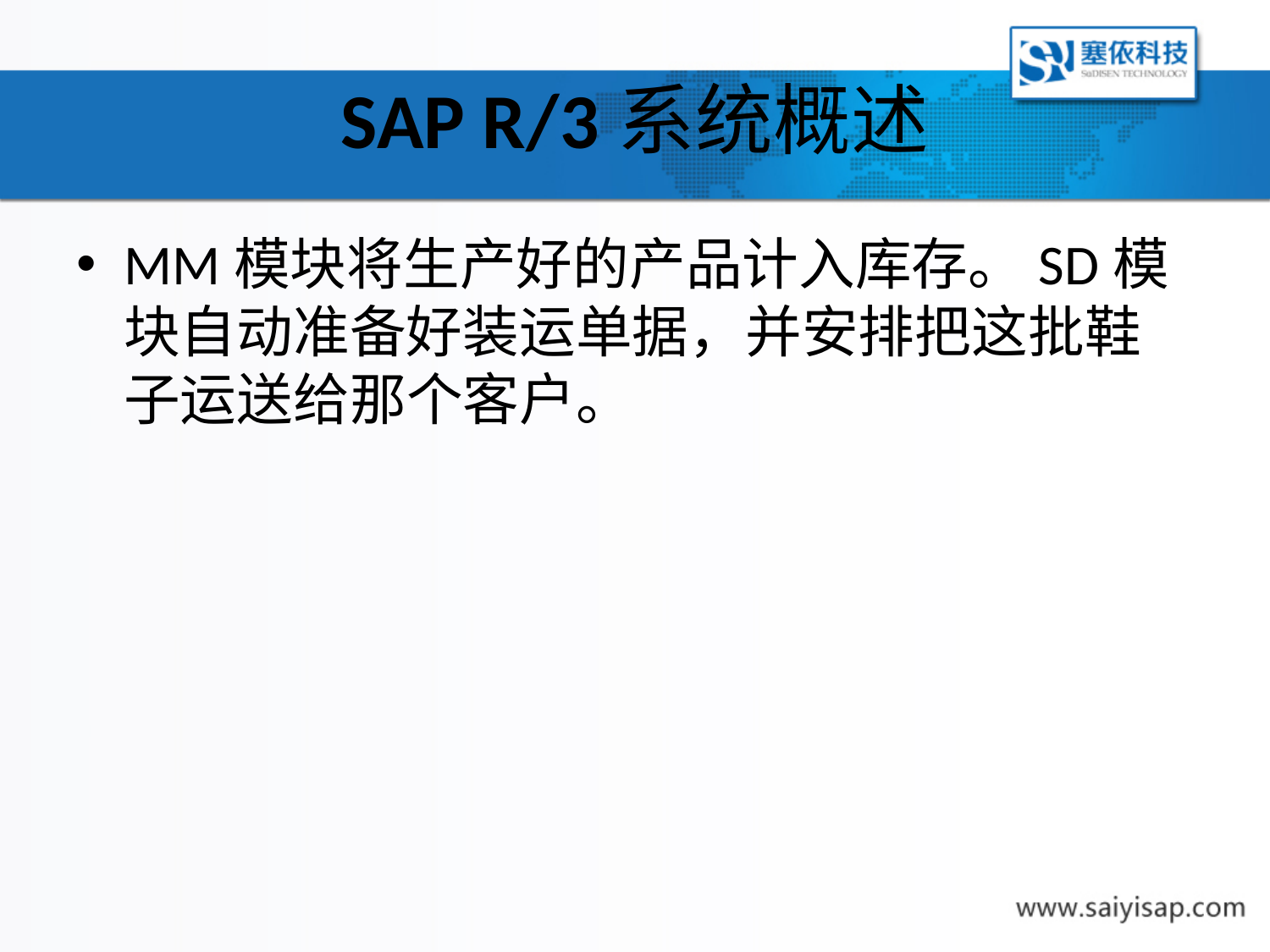

# SAP R/3系统概述
MM模块将生产好的产品计入库存。SD模块自动准备好装运单据，并安排把这批鞋子运送给那个客户。